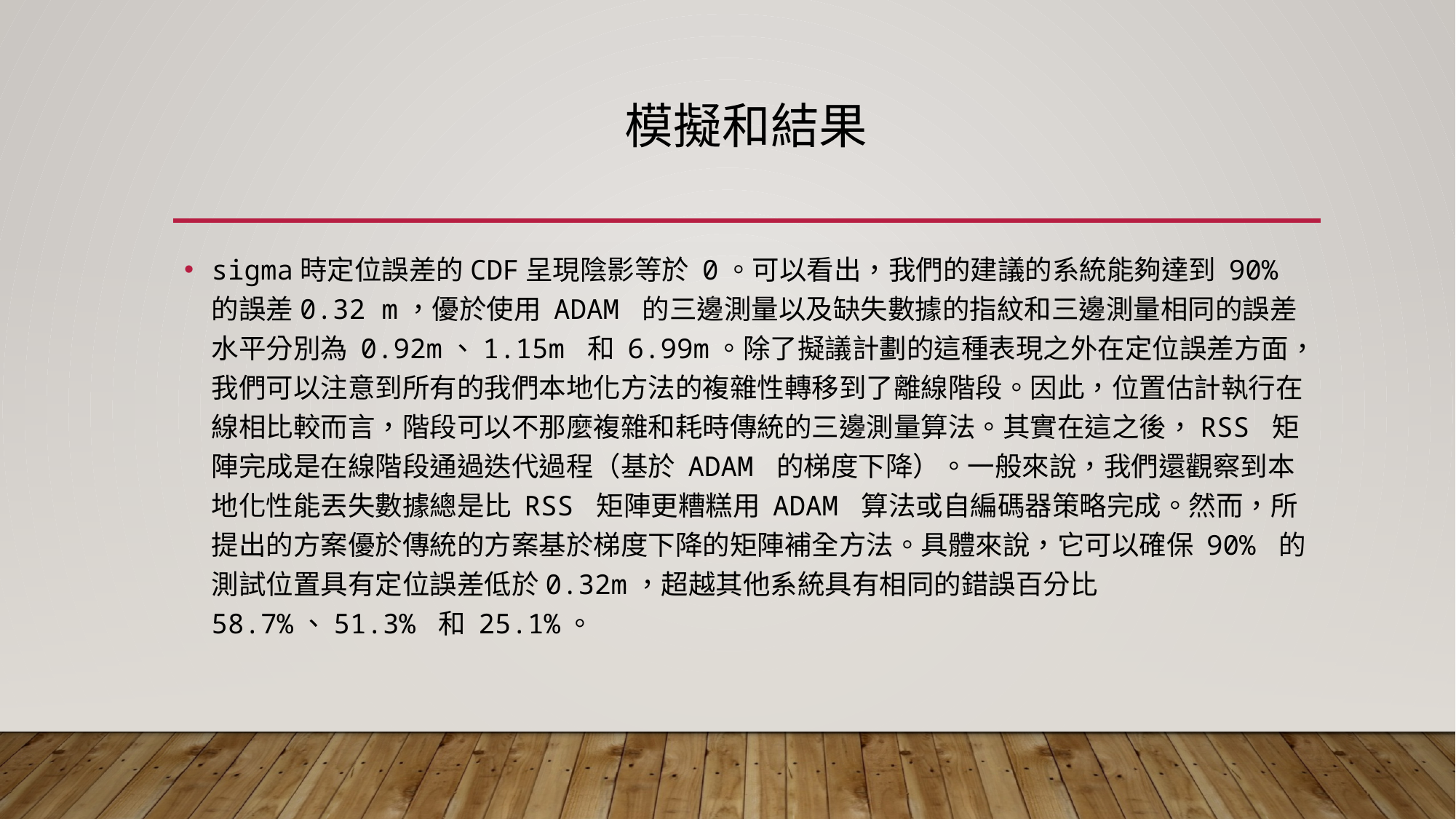

# 模擬和結果
sigma時定位誤差的CDF呈現陰影等於 0。可以看出，我們的建議的系統能夠達到 90% 的誤差0.32 m，優於使用 ADAM 的三邊測量以及缺失數據的指紋和三邊測量相同的誤差水平分別為 0.92m、1.15m 和 6.99m。除了擬議計劃的這種表現之外在定位誤差方面，我們可以注意到所有的我們本地化方法的複雜性轉移到了離線階段。因此，位置估計執行在線相比較而言，階段可以不那麼複雜和耗時傳統的三邊測量算法。其實在這之後，RSS 矩陣完成是在線階段通過迭代過程（基於 ADAM 的梯度下降）。一般來說，我們還觀察到本地化性能丟失數據總是比 RSS 矩陣更糟糕用 ADAM 算法或自編碼器策略完成。然而，所提出的方案優於傳統的方案基於梯度下降的矩陣補全方法。具體來說，它可以確保 90% 的測試位置具有定位誤差低於0.32m，超越其他系統具有相同的錯誤百分比 58.7%、51.3% 和 25.1%。